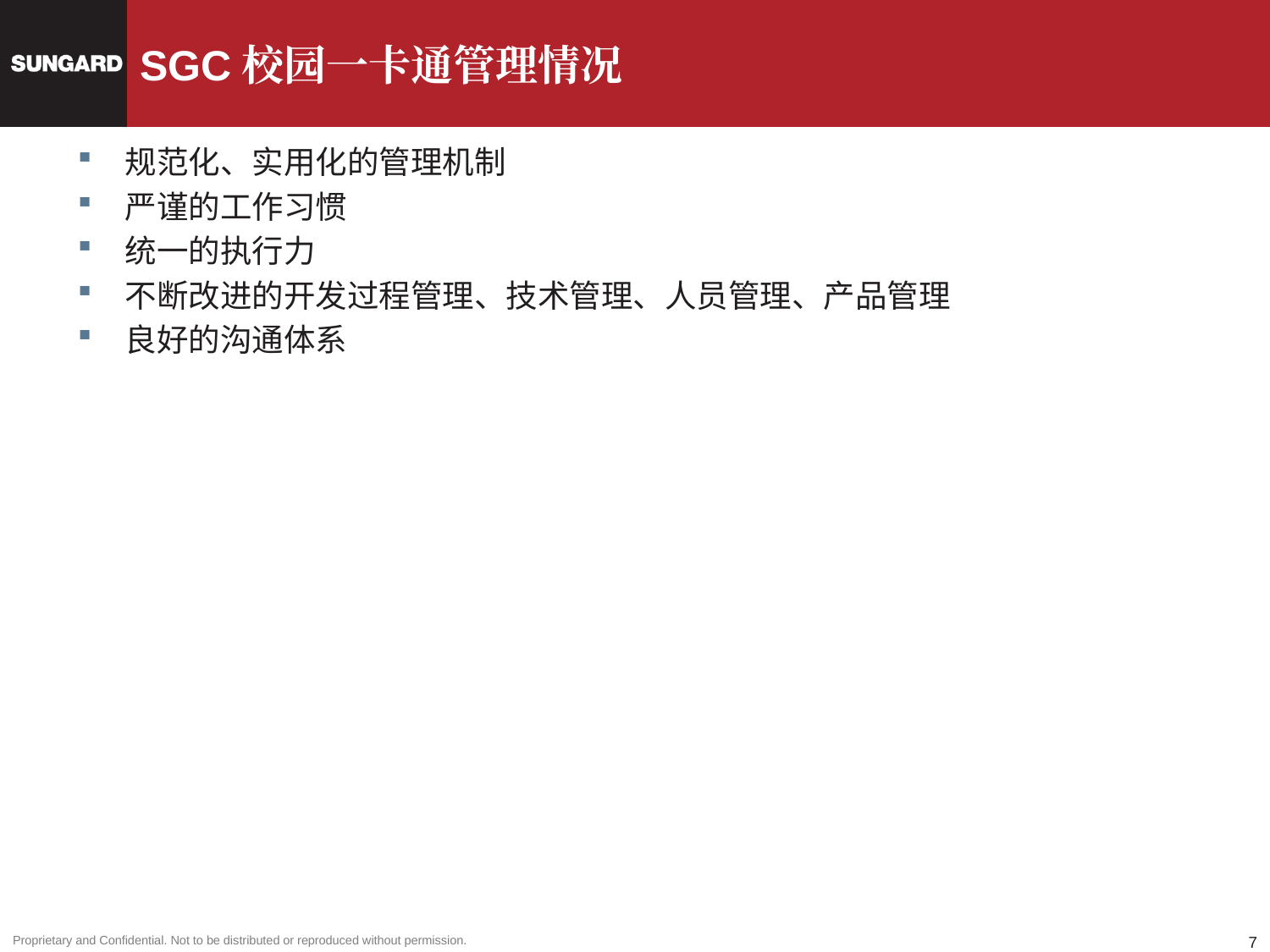

# SGC校园一卡通管理情况
规范化、实用化的管理机制
严谨的工作习惯
统一的执行力
不断改进的开发过程管理、技术管理、人员管理、产品管理
良好的沟通体系

7